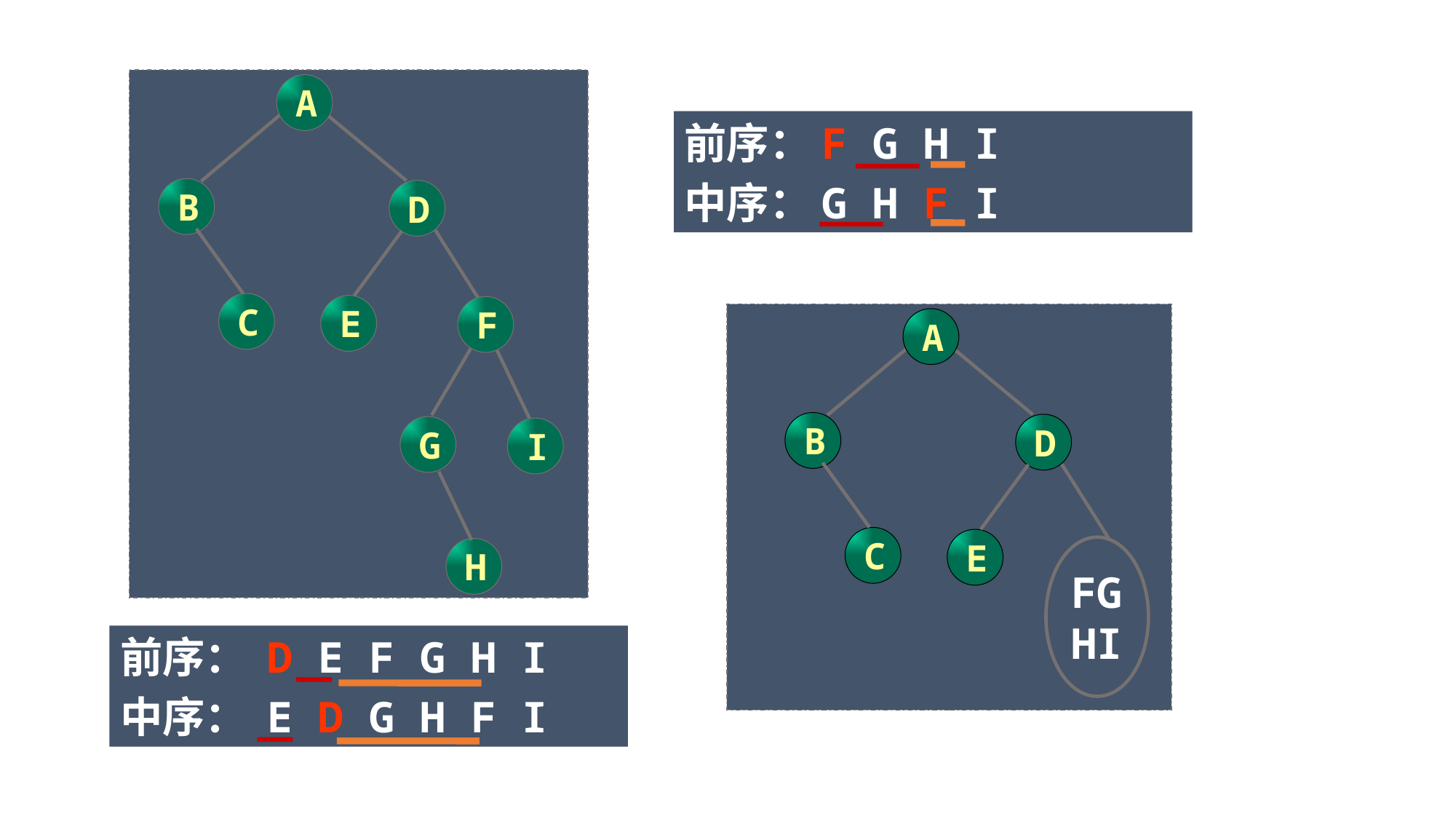

A

B
D

C
E
F

G
I

H
前序：F G H I
中序：G H F I

A

B
D

C
E
FG
HI
前序： D E F G H I
中序： E D G H F I